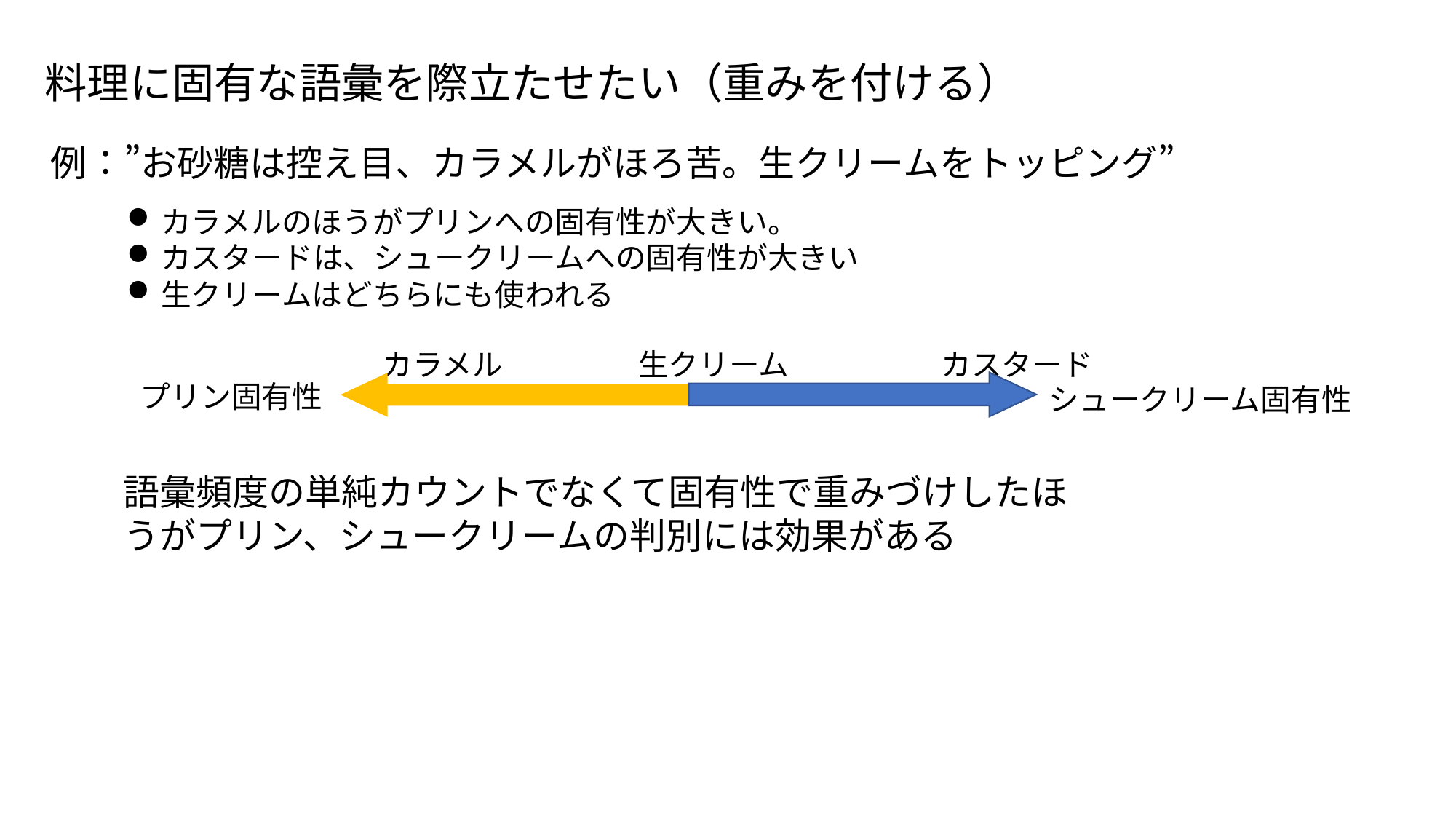

料理に固有な語彙を際立たせたい（重みを付ける）
例：”お砂糖は控え目、カラメルがほろ苦。生クリームをトッピング”
カラメルのほうがプリンへの固有性が大きい。
カスタードは、シュークリームへの固有性が大きい
生クリームはどちらにも使われる
カラメル 　　　　 生クリーム　　　　　カスタード
プリン固有性

シュークリーム固有性
語彙頻度の単純カウントでなくて固有性で重みづけしたほうがプリン、シュークリームの判別には効果がある